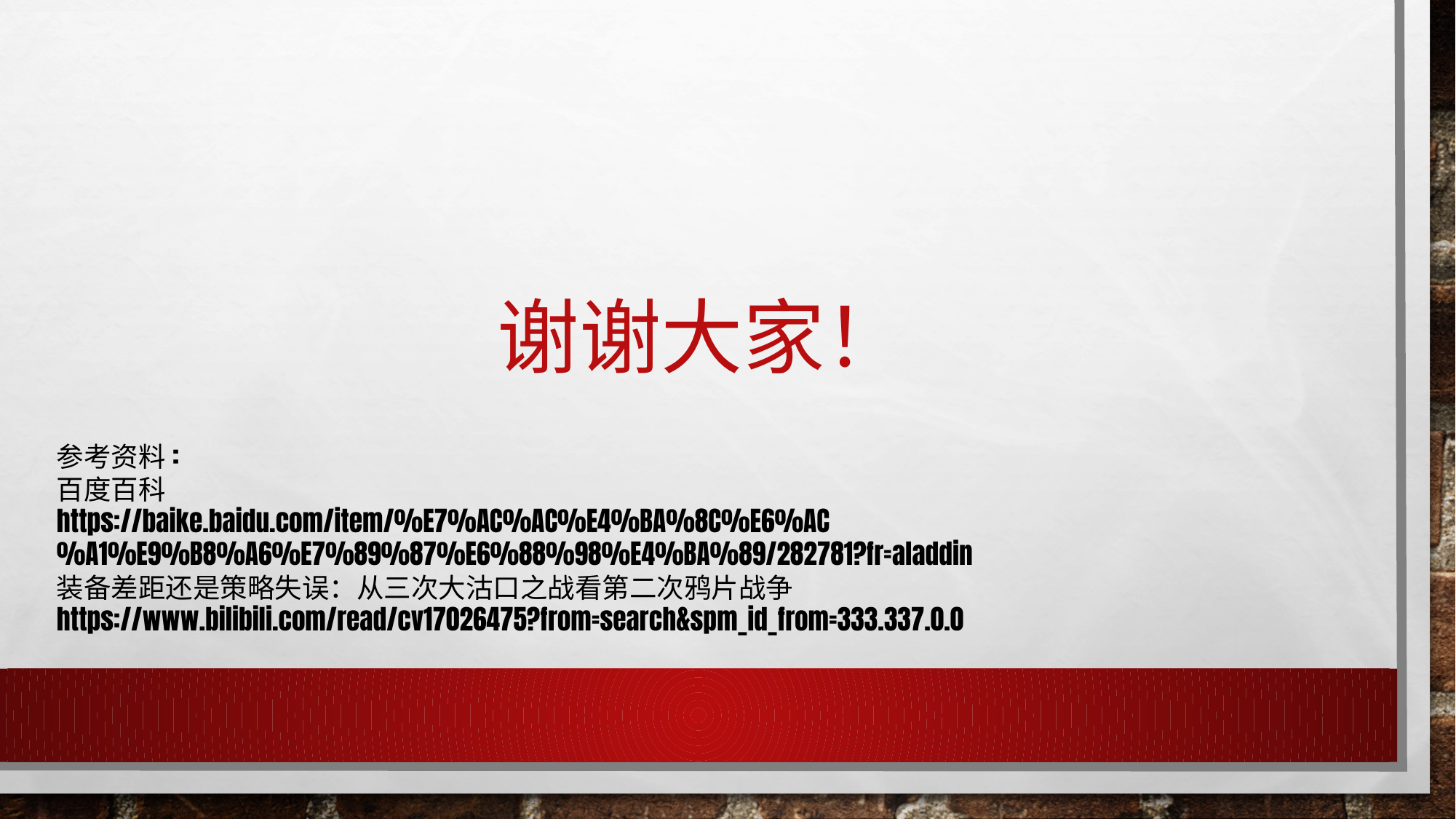

# 谢谢大家！
参考资料:
百度百科
https://baike.baidu.com/item/%E7%AC%AC%E4%BA%8C%E6%AC%A1%E9%B8%A6%E7%89%87%E6%88%98%E4%BA%89/282781?fr=aladdin
装备差距还是策略失误：从三次大沽口之战看第二次鸦片战争
https://www.bilibili.com/read/cv17026475?from=search&spm_id_from=333.337.0.0